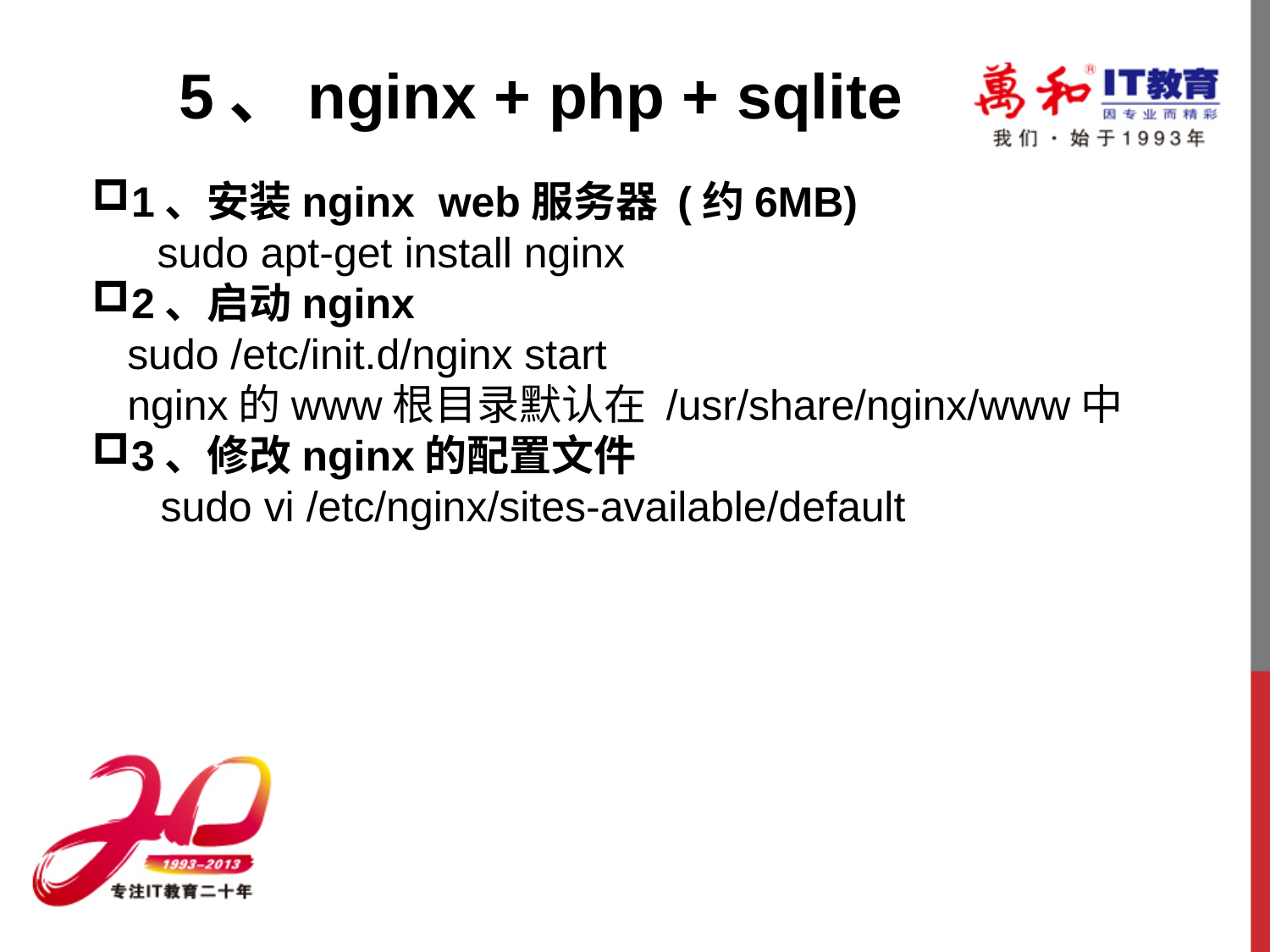

5、nginx + php + sqlite
1、安装nginx  web服务器 (约6MB)
   sudo apt-get install nginx
2、启动nginx
   sudo /etc/init.d/nginx start
   nginx的www根目录默认在 /usr/share/nginx/www中
3、修改nginx的配置文件
   sudo vi /etc/nginx/sites-available/default